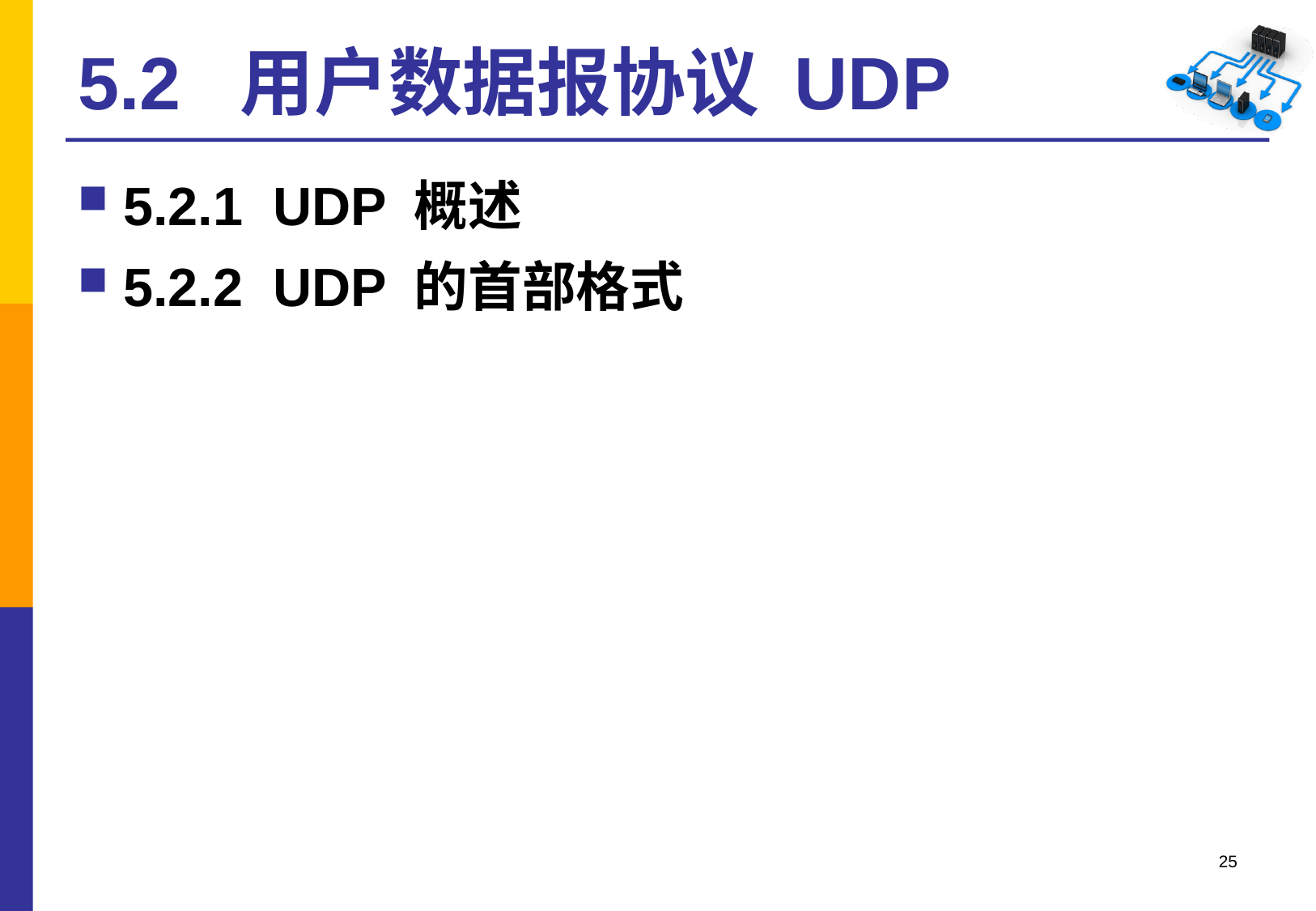

# 5.2  用户数据报协议 UDP
5.2.1  UDP 概述
5.2.2  UDP 的首部格式
25